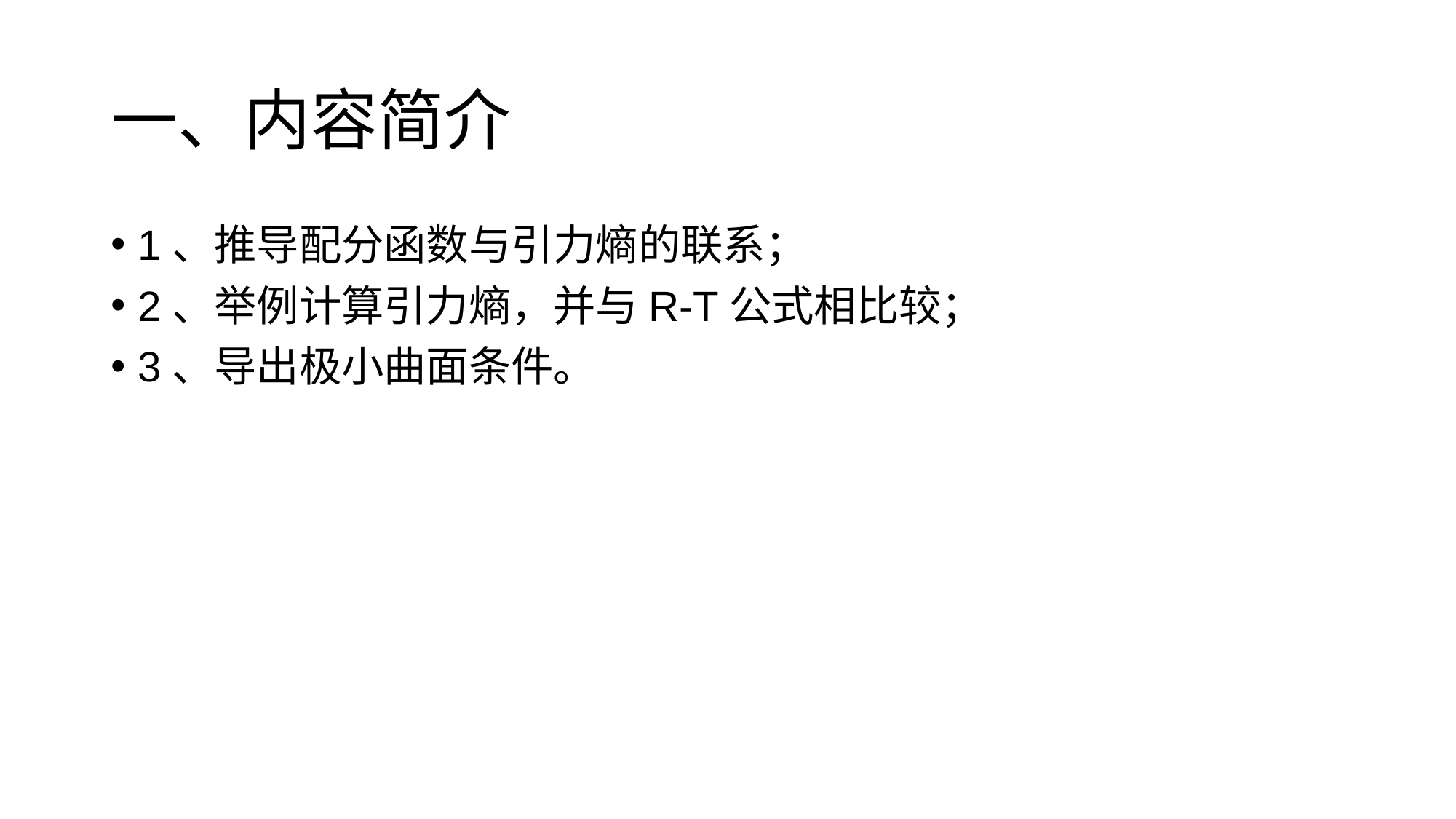

# 一、内容简介
1、推导配分函数与引力熵的联系；
2、举例计算引力熵，并与R-T公式相比较；
3、导出极小曲面条件。